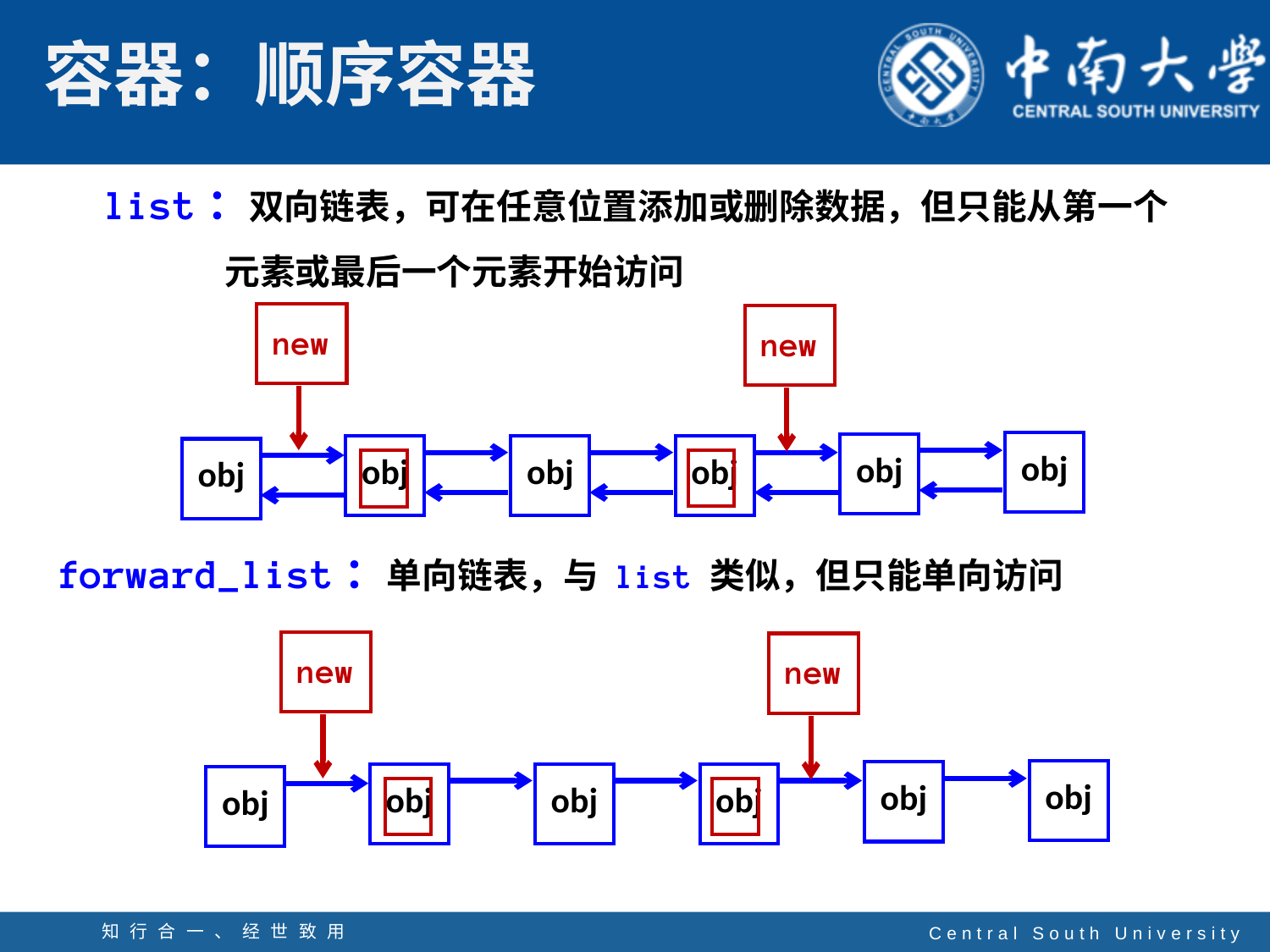

list：双向链表，可在任意位置添加或删除数据，但只能从第一个
               元素或最后一个元素开始访问

| new |
| --- |
| new |
| --- |
| obj |
| --- |
| obj |
| --- |
| obj |
| --- |
| obj |
| --- |
| obj |
| --- |
| obj |
| --- |
|  |
| --- |
|  |
| --- |
forward_list：单向链表，与 list 类似，但只能单向访问
| new |
| --- |
| new |
| --- |
| obj |
| --- |
| obj |
| --- |
| obj |
| --- |
| obj |
| --- |
| obj |
| --- |
| obj |
| --- |
|  |
| --- |
|  |
| --- |

知行合一、经世致用
自强不息 厚德载物
Central South University
18